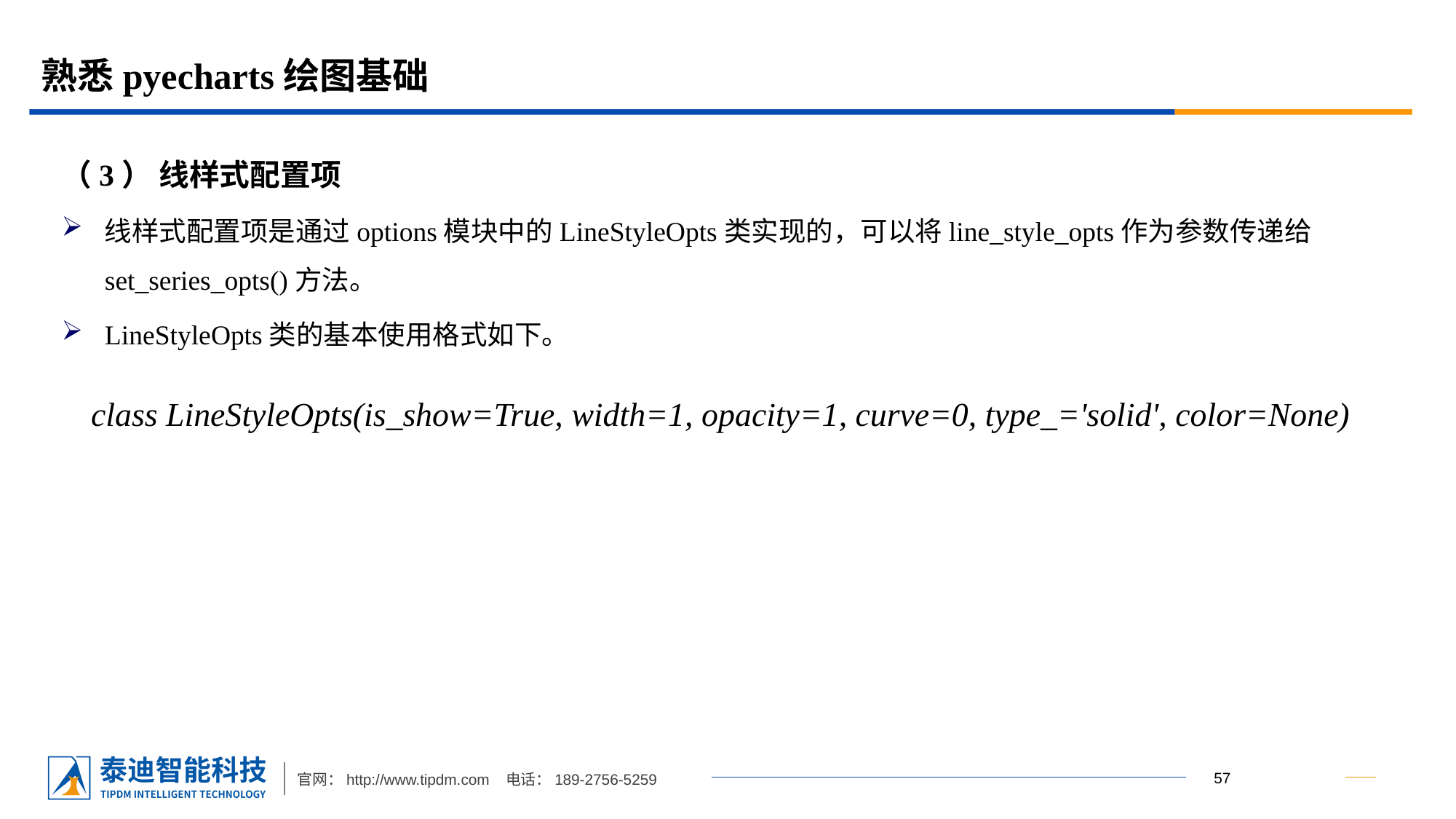

# 熟悉pyecharts绘图基础
（3） 线样式配置项
线样式配置项是通过options模块中的LineStyleOpts类实现的，可以将line_style_opts作为参数传递给set_series_opts()方法。
LineStyleOpts类的基本使用格式如下。

class LineStyleOpts(is_show=True, width=1, opacity=1, curve=0, type_='solid', color=None)